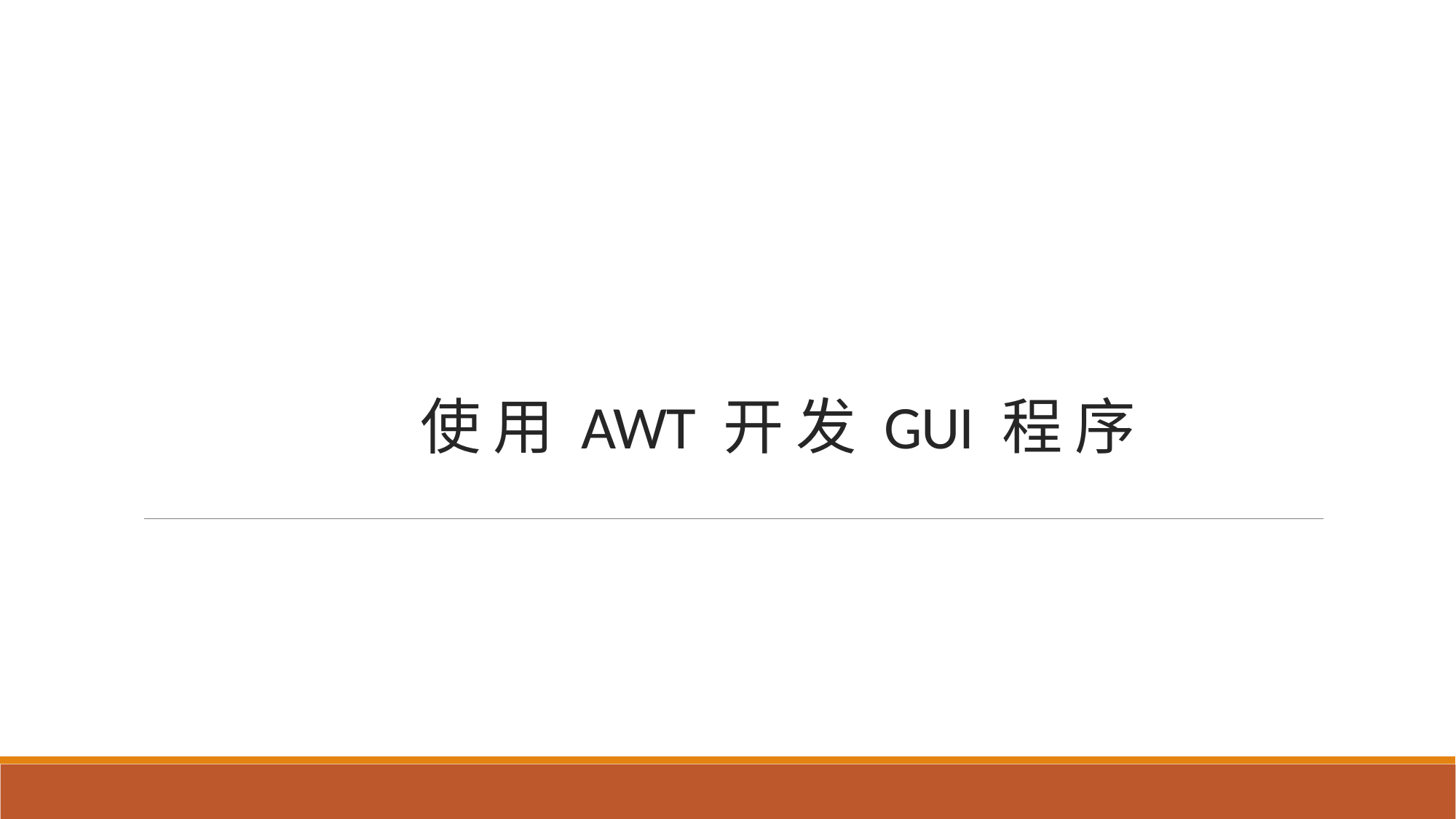

# 使 用 AWT 开 发 GUI 程 序